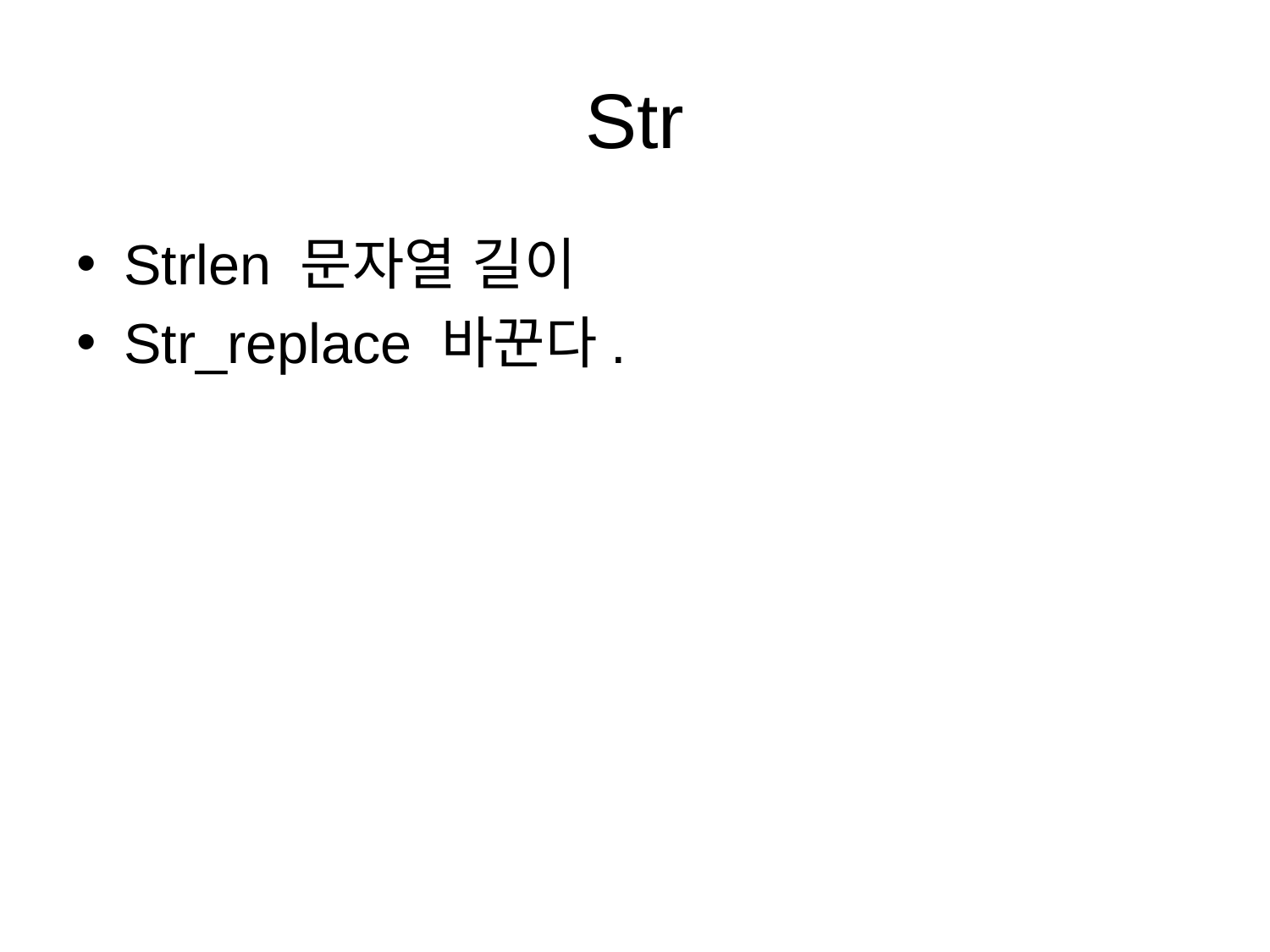

# Str
Strlen 문자열 길이
Str_replace 바꾼다.